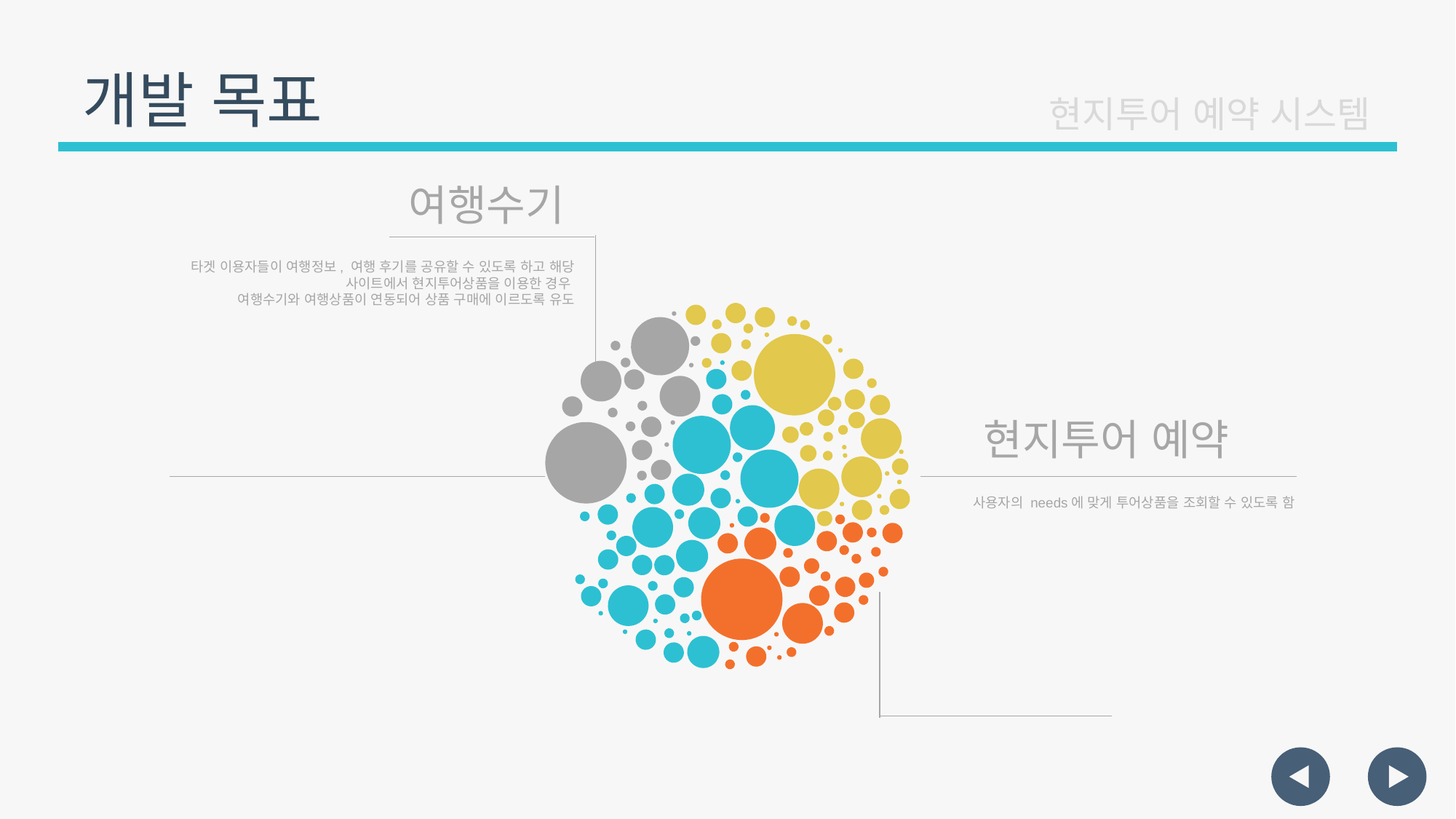

개발 목표
현지투어 예약 시스템
여행수기
타겟 이용자들이 여행정보, 여행 후기를 공유할 수 있도록 하고 해당 사이트에서 현지투어상품을 이용한 경우
여행수기와 여행상품이 연동되어 상품 구매에 이르도록 유도

현지투어 예약

사용자의 needs에 맞게 투어상품을 조회할 수 있도록 함